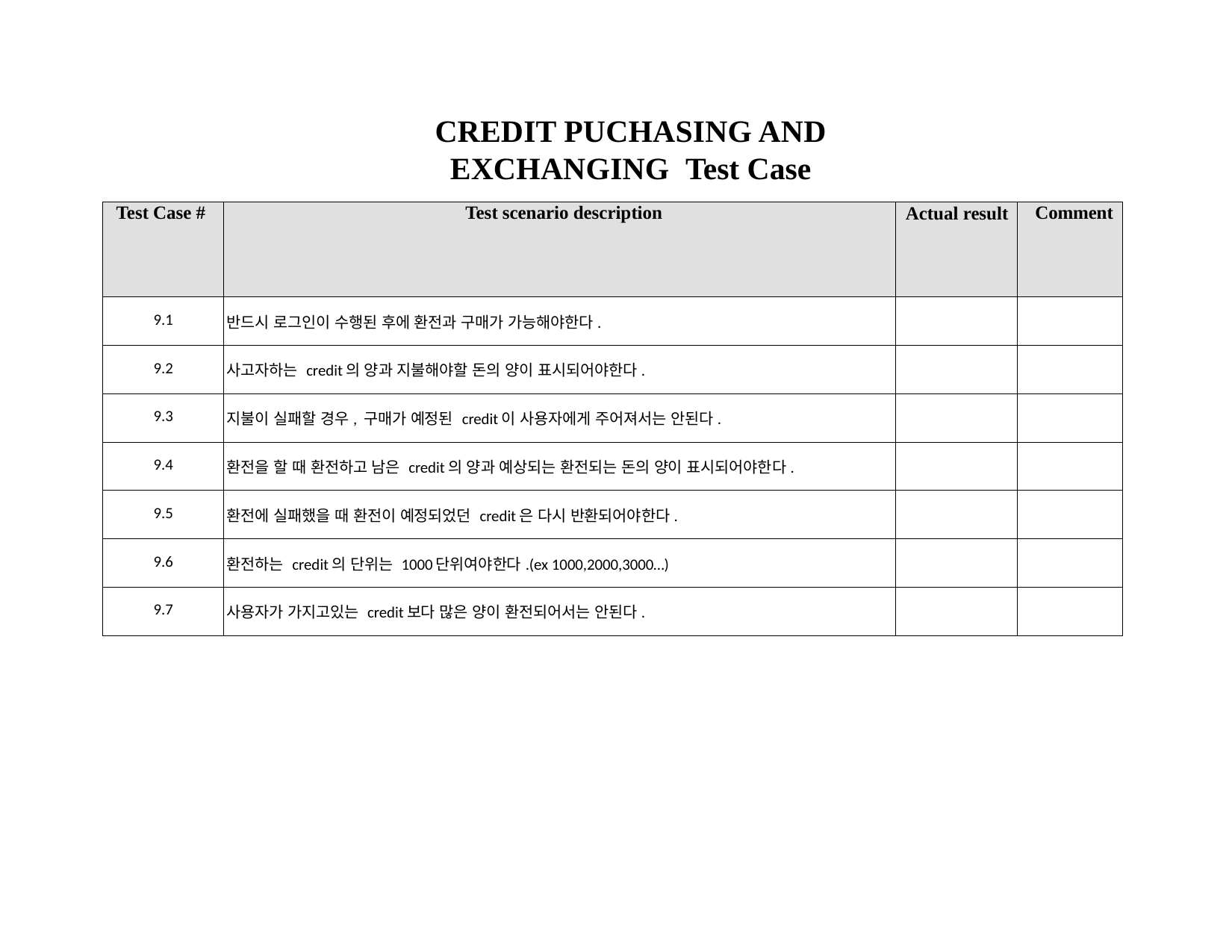

# CREDIT PUCHASING AND EXCHANGING  Test Case
| Test Case # | Test scenario description | Actual result | Comment |
| --- | --- | --- | --- |
| 9.1 | 반드시 로그인이 수행된 후에 환전과 구매가 가능해야한다. |  |  |
| 9.2 | 사고자하는 credit의 양과 지불해야할 돈의 양이 표시되어야한다. |  |  |
| 9.3 | 지불이 실패할 경우, 구매가 예정된 credit이 사용자에게 주어져서는 안된다. |  |  |
| 9.4 | 환전을 할 때 환전하고 남은 credit의 양과 예상되는 환전되는 돈의 양이 표시되어야한다. |  |  |
| 9.5 | 환전에 실패했을 때 환전이 예정되었던 credit은 다시 반환되어야한다. |  |  |
| 9.6 | 환전하는 credit의 단위는 1000단위여야한다.(ex 1000,2000,3000…) |  |  |
| 9.7 | 사용자가 가지고있는 credit보다 많은 양이 환전되어서는 안된다. |  |  |